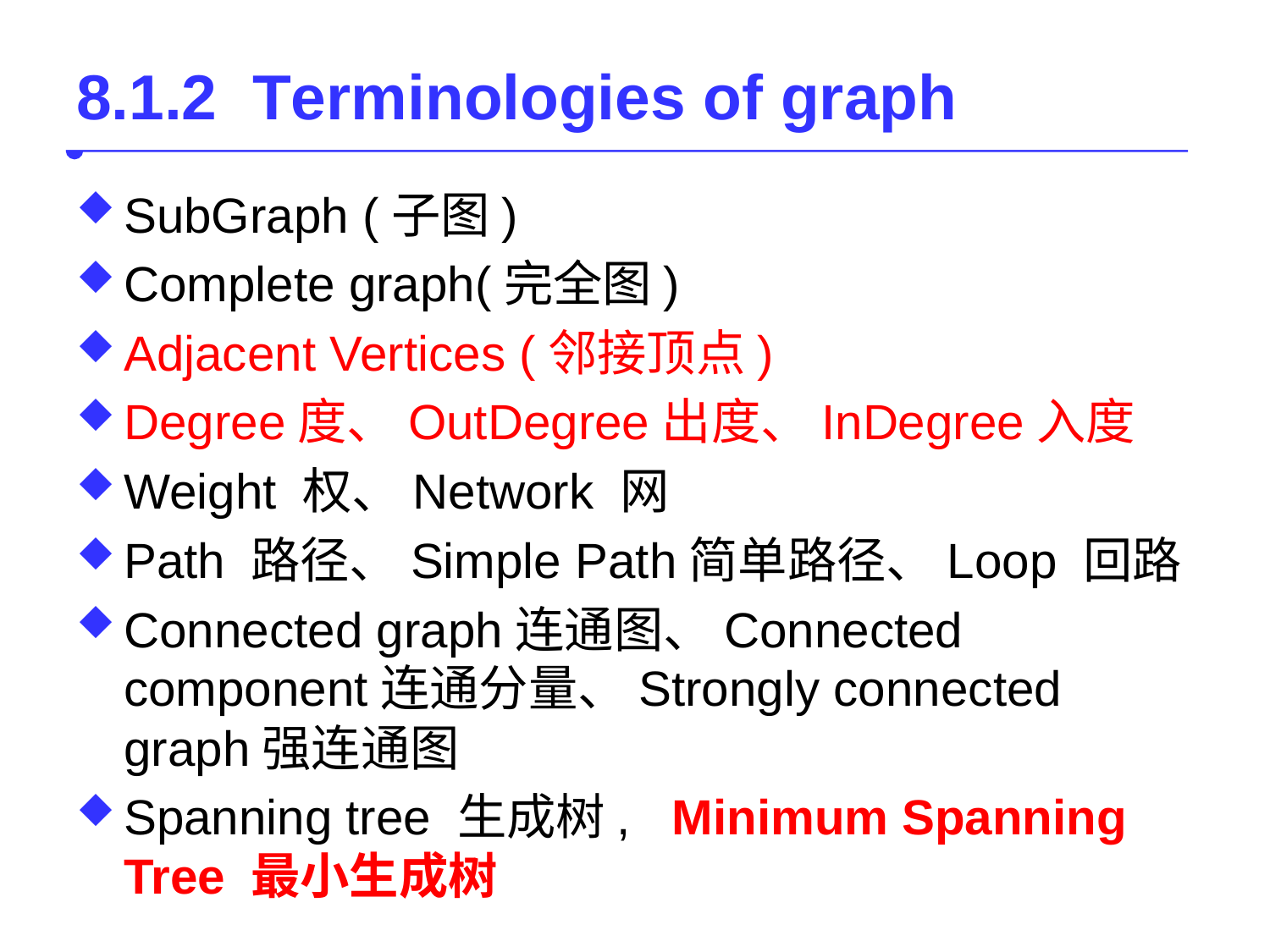

# 8.1.2  Terminologies of graph
SubGraph (子图)
Complete graph(完全图)
Adjacent Vertices (邻接顶点)
Degree度、OutDegree出度、InDegree入度
Weight 权、Network 网
Path 路径、Simple Path简单路径、Loop 回路
Connected graph连通图、Connected component连通分量、Strongly connected graph强连通图
Spanning tree 生成树,   Minimum Spanning Tree 最小生成树